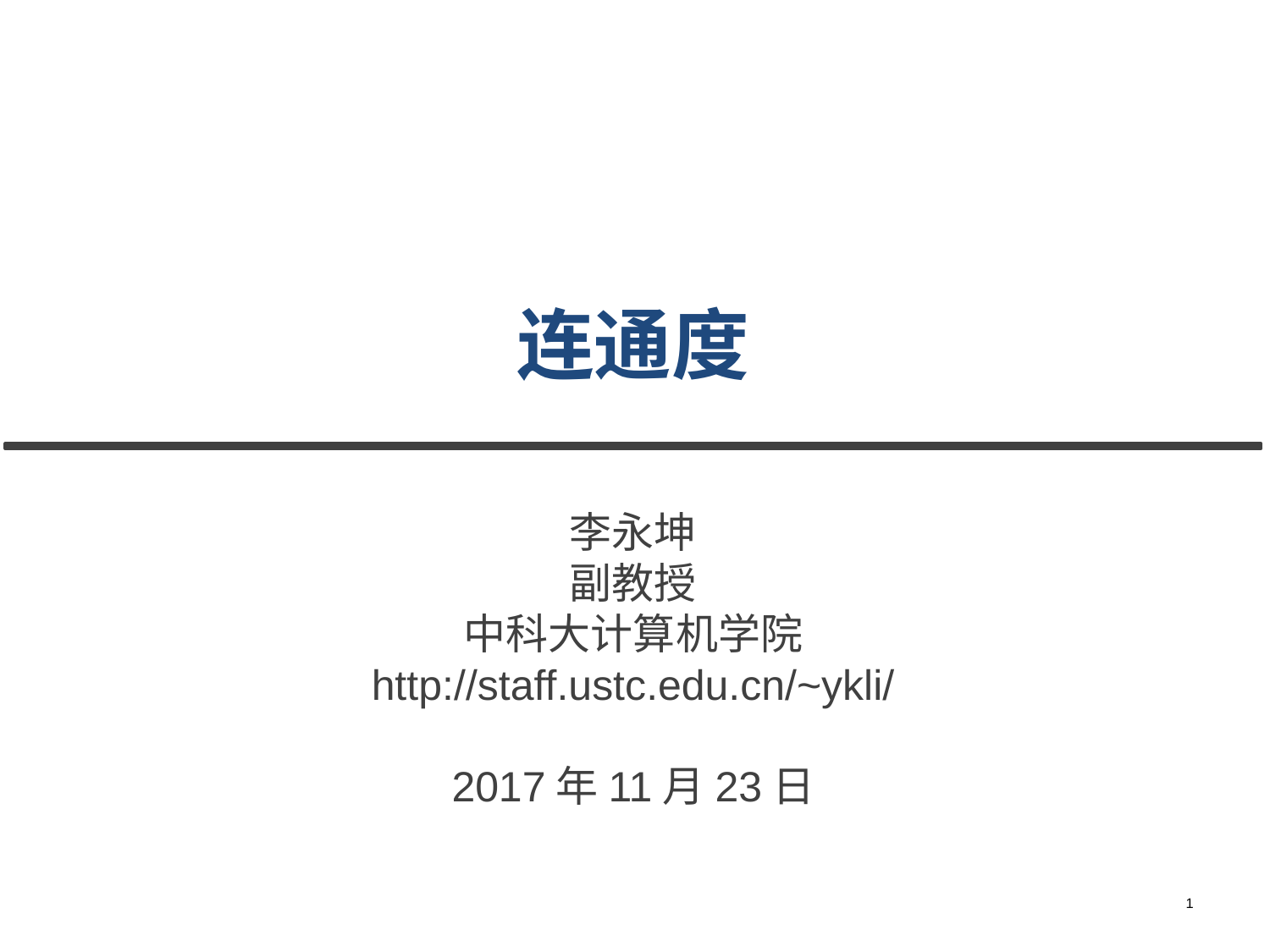

# 连通度

李永坤
副教授
中科大计算机学院
http://staff.ustc.edu.cn/~ykli/

2017年11月23日
1